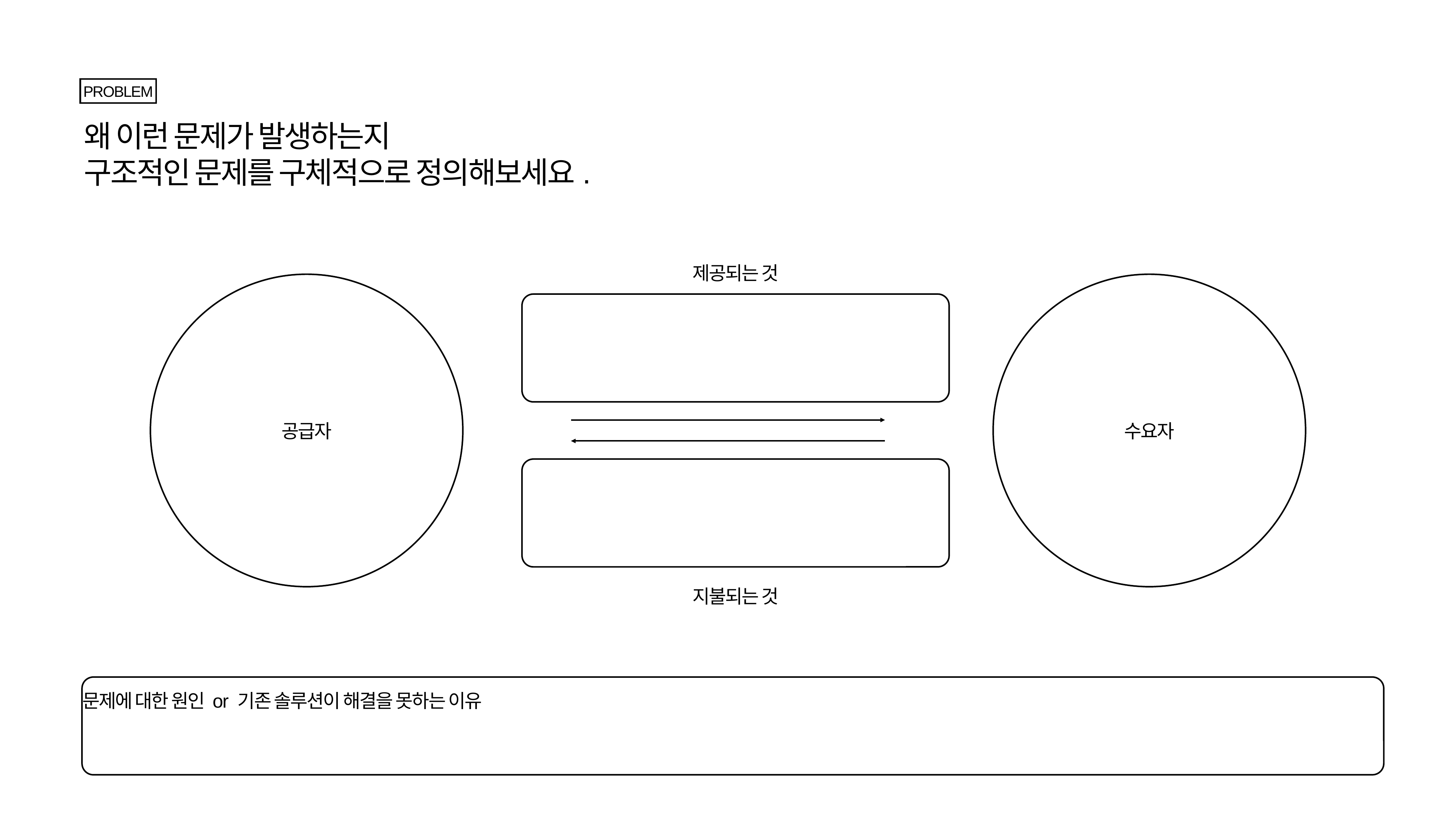

PROBLEM
왜 이런 문제가 발생하는지
구조적인 문제를 구체적으로 정의해보세요.
제공되는 것

공급자
수요자

지불되는 것

문제에 대한 원인 or 기존 솔루션이 해결을 못하는 이유